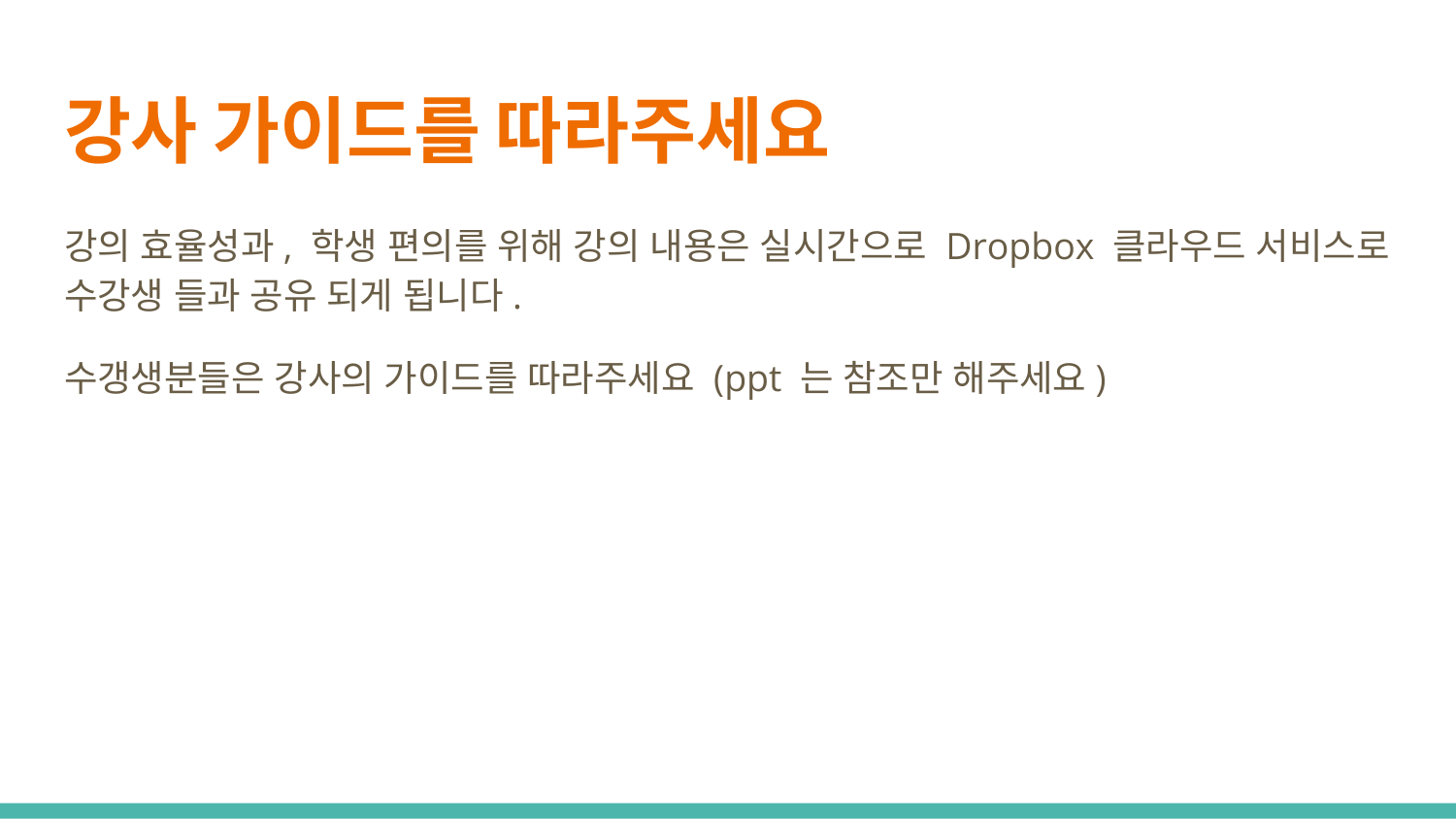

# 강사 가이드를 따라주세요
강의 효율성과, 학생 편의를 위해 강의 내용은 실시간으로 Dropbox 클라우드 서비스로 수강생 들과 공유 되게 됩니다.
수갱생분들은 강사의 가이드를 따라주세요 (ppt 는 참조만 해주세요)